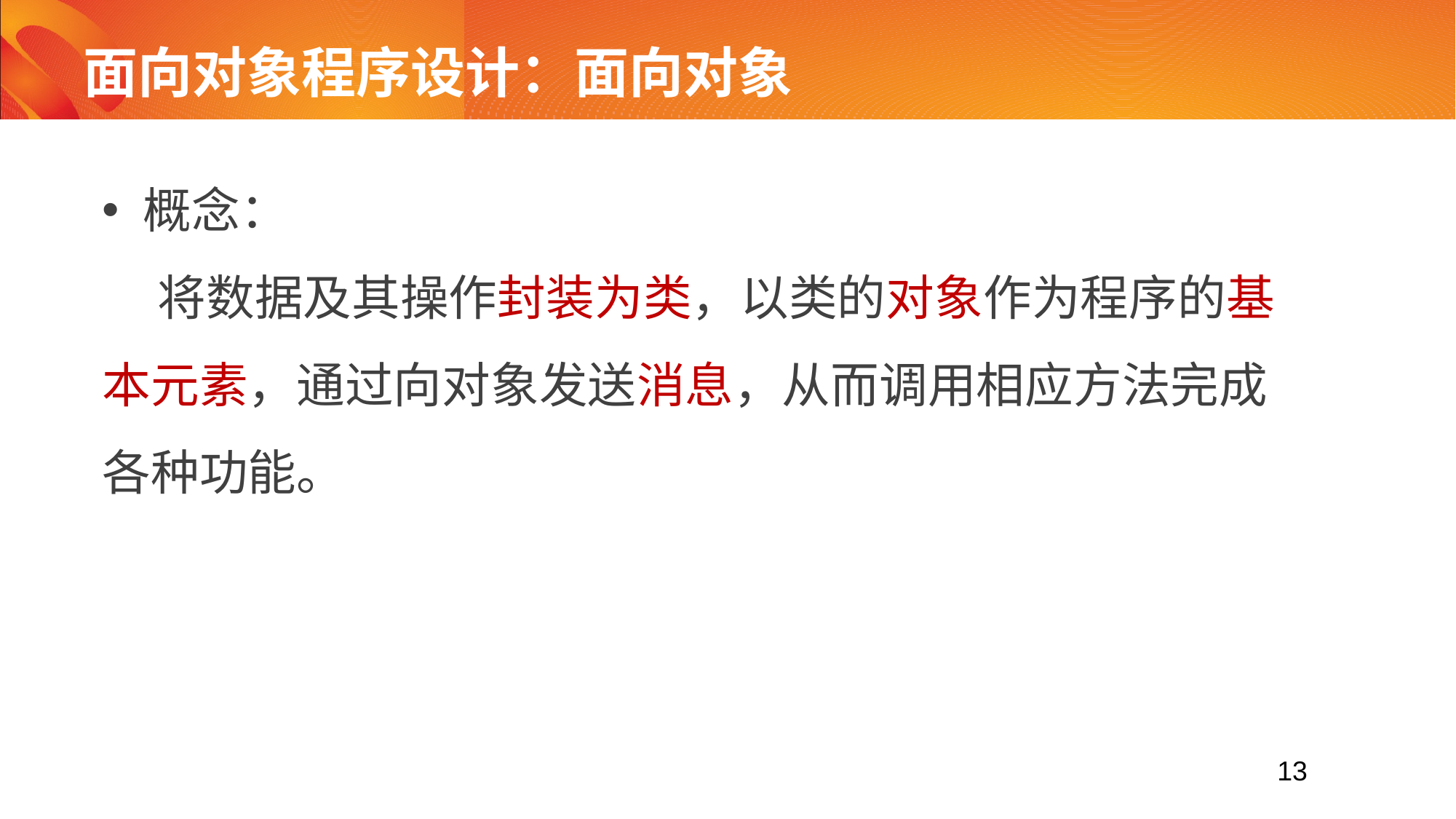

# 面向对象程序设计：面向对象
概念：
    将数据及其操作封装为类，以类的对象作为程序的基本元素，通过向对象发送消息，从而调用相应方法完成各种功能。